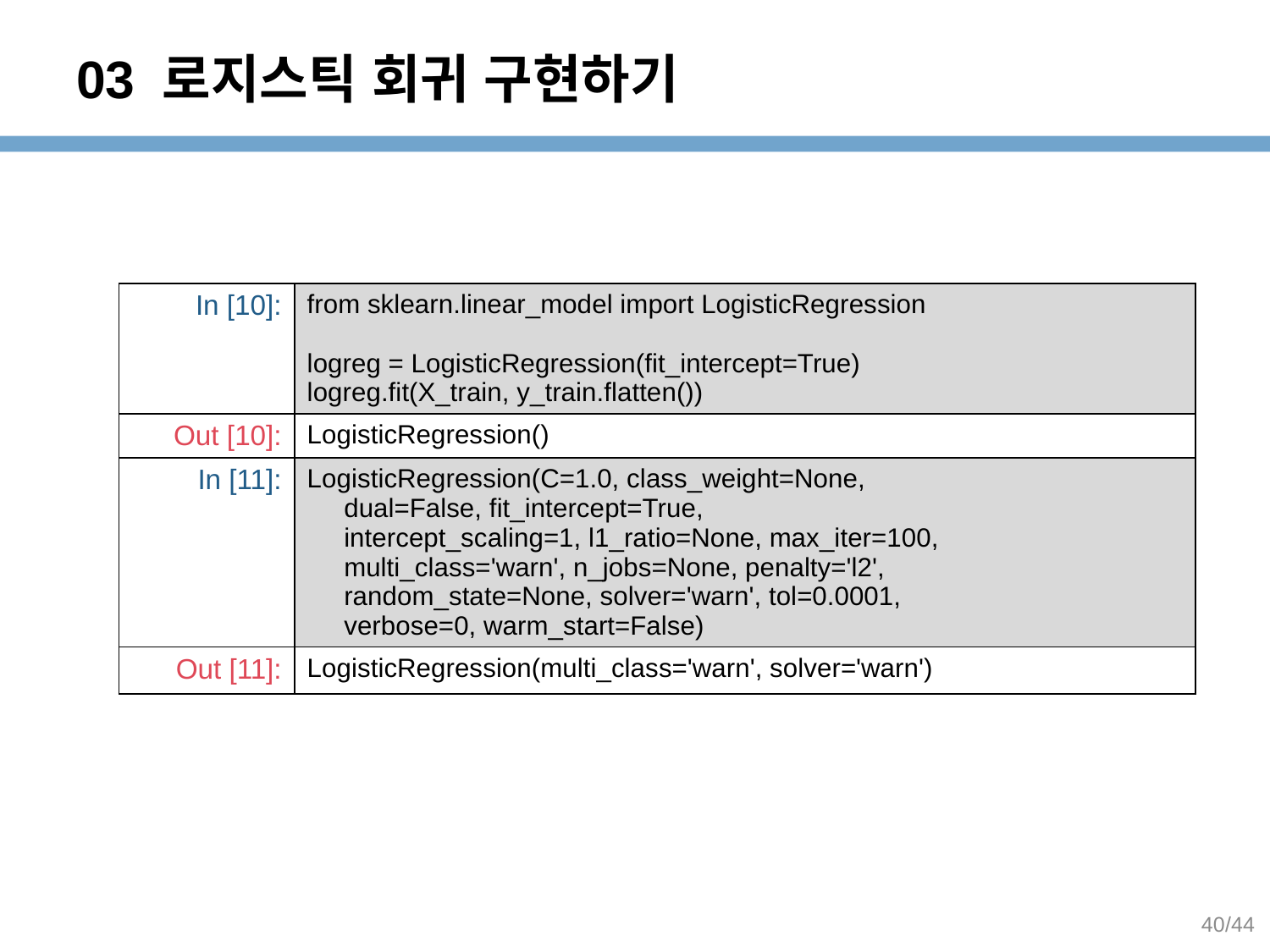

# 03 로지스틱 회귀 구현하기
| In [10]: | from sklearn.linear\_model import LogisticRegression logreg = LogisticRegression(fit\_intercept=True) logreg.fit(X\_train, y\_train.flatten()) |
| --- | --- |
| Out [10]: | LogisticRegression() |
| In [11]: | LogisticRegression(C=1.0, class\_weight=None, dual=False, fit\_intercept=True, intercept\_scaling=1, l1\_ratio=None, max\_iter=100, multi\_class='warn', n\_jobs=None, penalty='l2', random\_state=None, solver='warn', tol=0.0001, verbose=0, warm\_start=False) |
| Out [11]: | LogisticRegression(multi\_class='warn', solver='warn') |
40/44